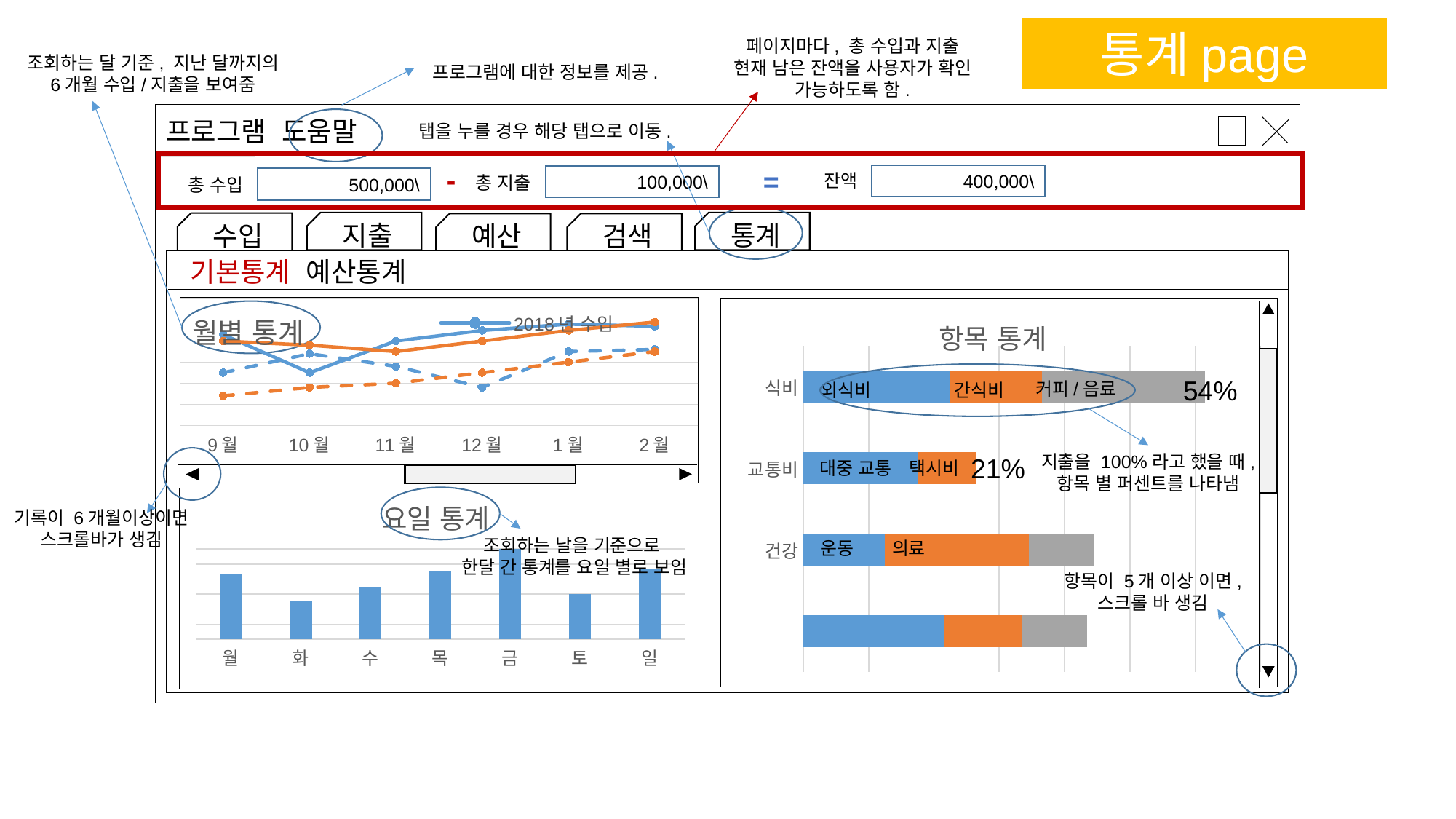

통계page
페이지마다, 총 수입과 지출 현재 남은 잔액을 사용자가 확인 가능하도록 함.
조회하는 달 기준, 지난 달까지의
6개월 수입/지출을 보여줌
프로그램에 대한 정보를 제공.

탭을 누를 경우 해당 탭으로 이동.

기본통계  예산통계

### Chart: 월별 통계

| Category | 2018년 수입 | 2019년 수입 | 2018년 지출 | 2019년 지출 |
|---|---|---|---|---|
| 9월 | 4.3 | 4.0 | 2.5 | 1.4 |
| 10월 | 2.5 | 3.8 | 3.4 | 1.8 |
| 11월 | 4.0 | 3.5 | 2.8 | 2.0 |
| 12월 | 4.5 | 4.0 | 1.8 | 2.5 |
| 1월 | 4.8 | 4.5 | 3.5 | 3.0 |
| 2월 | 4.7 | 4.9 | 3.6 | 3.5 |

### Chart: 항목 통계

| Category | 열1 | 열2 | 열3 |
|---|---|---|---|
|  | 4.3 | 2.4 | 2.0 |
| 건강 | 2.5 | 4.4 | 2.0 |
| 교통비 | 3.5 | 1.8 | 0.0 |
| 식비 | 4.5 | 2.8 | 5.0 |

54%
커피/음료
외식비
간식비
지출을 100%라고 했을 때,
항목 별 퍼센트를 나타냄
21%

대중 교통
택시비

### Chart: 요일 통계

| Category | 계열 1 |
|---|---|
| 월 | 4.3 |
| 화 | 2.5 |
| 수 | 3.5 |
| 목 | 4.5 |
| 금 | 6.0 |
| 토 | 3.0 |
| 일 | 4.7 |
기록이 6개월이상이면 스크롤바가 생김
조회하는 날을 기준으로
한달 간 통계를 요일 별로 보임
의료
운동
항목이 5개 이상 이면, 스크롤 바 생김